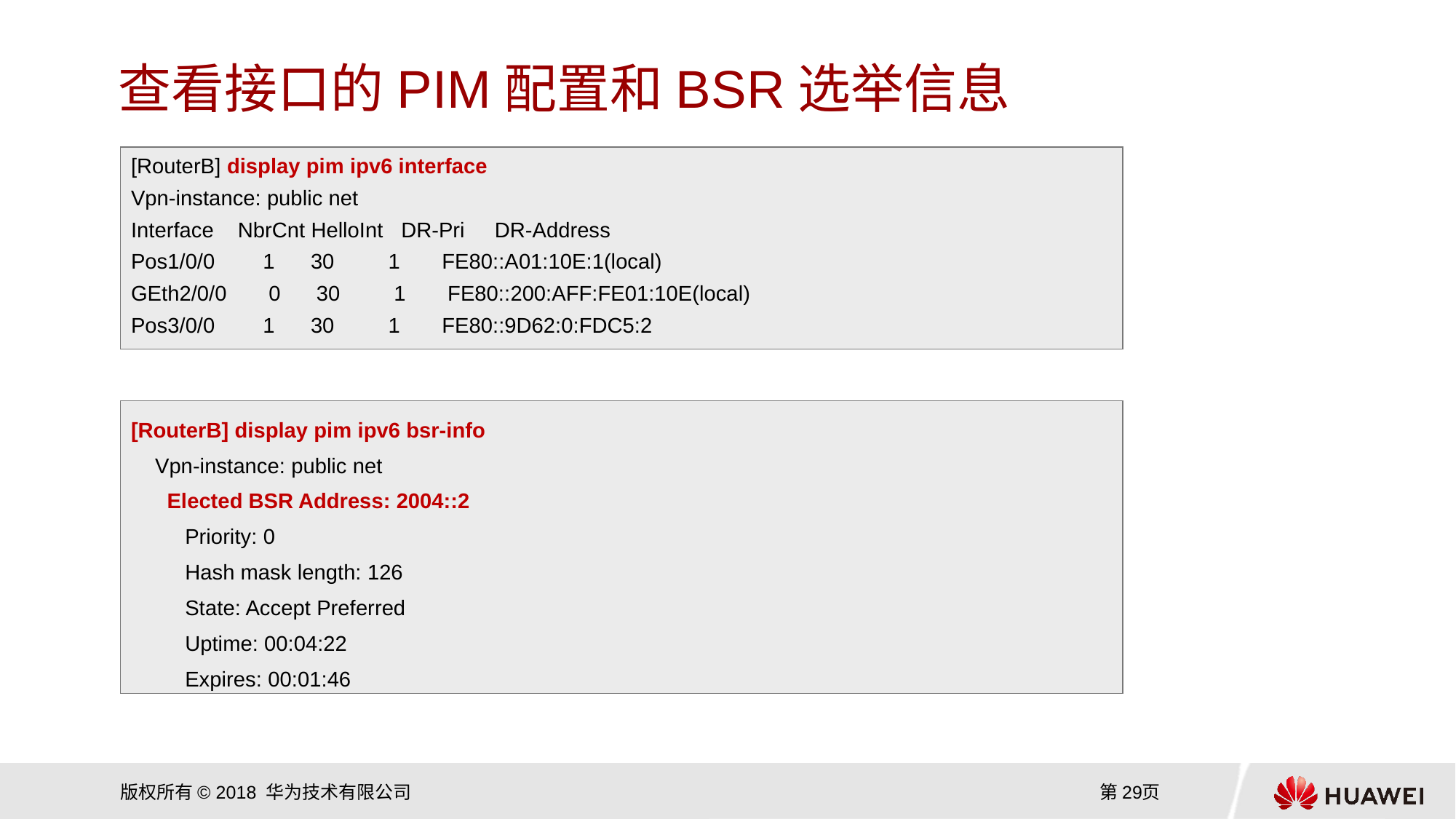

# 查看接口的PIM配置和BSR选举信息
[RouterB] display pim ipv6 interface
Vpn-instance: public net
Interface    NbrCnt HelloInt   DR-Pri     DR-Address
Pos1/0/0        1      30         1       FE80::A01:10E:1(local)
GEth2/0/0       0      30         1       FE80::200:AFF:FE01:10E(local)
Pos3/0/0        1      30         1       FE80::9D62:0:FDC5:2

[RouterB] display pim ipv6 bsr-info
    Vpn-instance: public net
      Elected BSR Address: 2004::2
         Priority: 0
         Hash mask length: 126
         State: Accept Preferred
         Uptime: 00:04:22
         Expires: 00:01:46